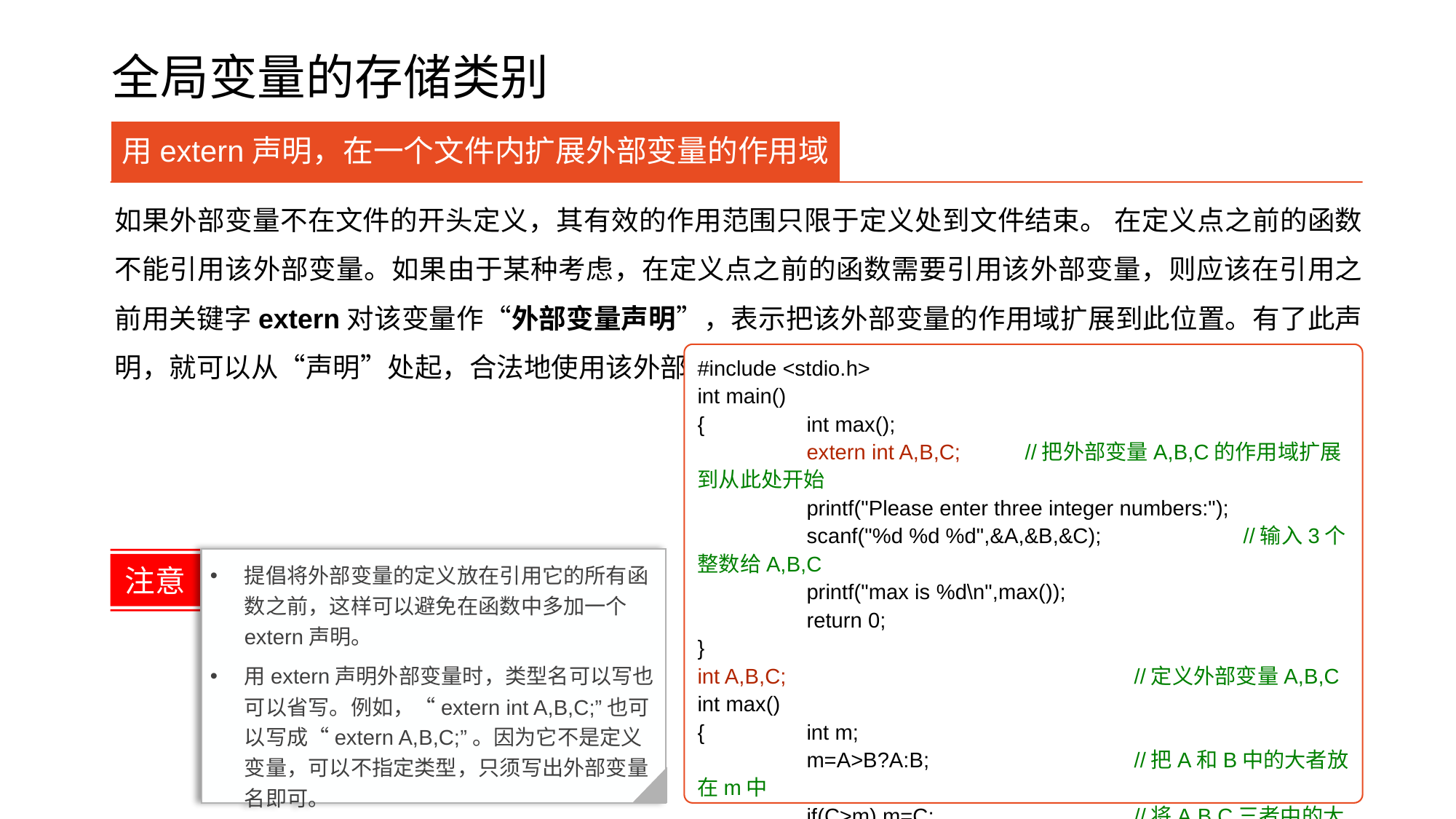

# 全局变量的存储类别
用extern声明，在一个文件内扩展外部变量的作用域
如果外部变量不在文件的开头定义，其有效的作用范围只限于定义处到文件结束。 在定义点之前的函数不能引用该外部变量。如果由于某种考虑，在定义点之前的函数需要引用该外部变量，则应该在引用之前用关键字extern对该变量作“外部变量声明”，表示把该外部变量的作用域扩展到此位置。有了此声明，就可以从“声明”处起，合法地使用该外部变量。
#include <stdio.h>
int main()
{	int max();
	extern int A,B,C;	//把外部变量A,B,C的作用域扩展到从此处开始
	printf("Please enter three integer numbers:");
	scanf("%d %d %d",&A,&B,&C);		//输入3个整数给A,B,C
	printf("max is %d\n",max());
	return 0;
}
int A,B,C;				//定义外部变量A,B,C
int max()
{	int m;
	m=A>B?A:B;		//把A和B中的大者放在m中
	if(C>m) m=C;		//将A,B,C三者中的大者放在m中
	return(m);		//返回m的值
}
提倡将外部变量的定义放在引用它的所有函数之前，这样可以避免在函数中多加一个extern声明。
用extern声明外部变量时，类型名可以写也可以省写。例如，“extern int A,B,C;”也可以写成“extern A,B,C;”。因为它不是定义变量，可以不指定类型，只须写出外部变量名即可。
注意